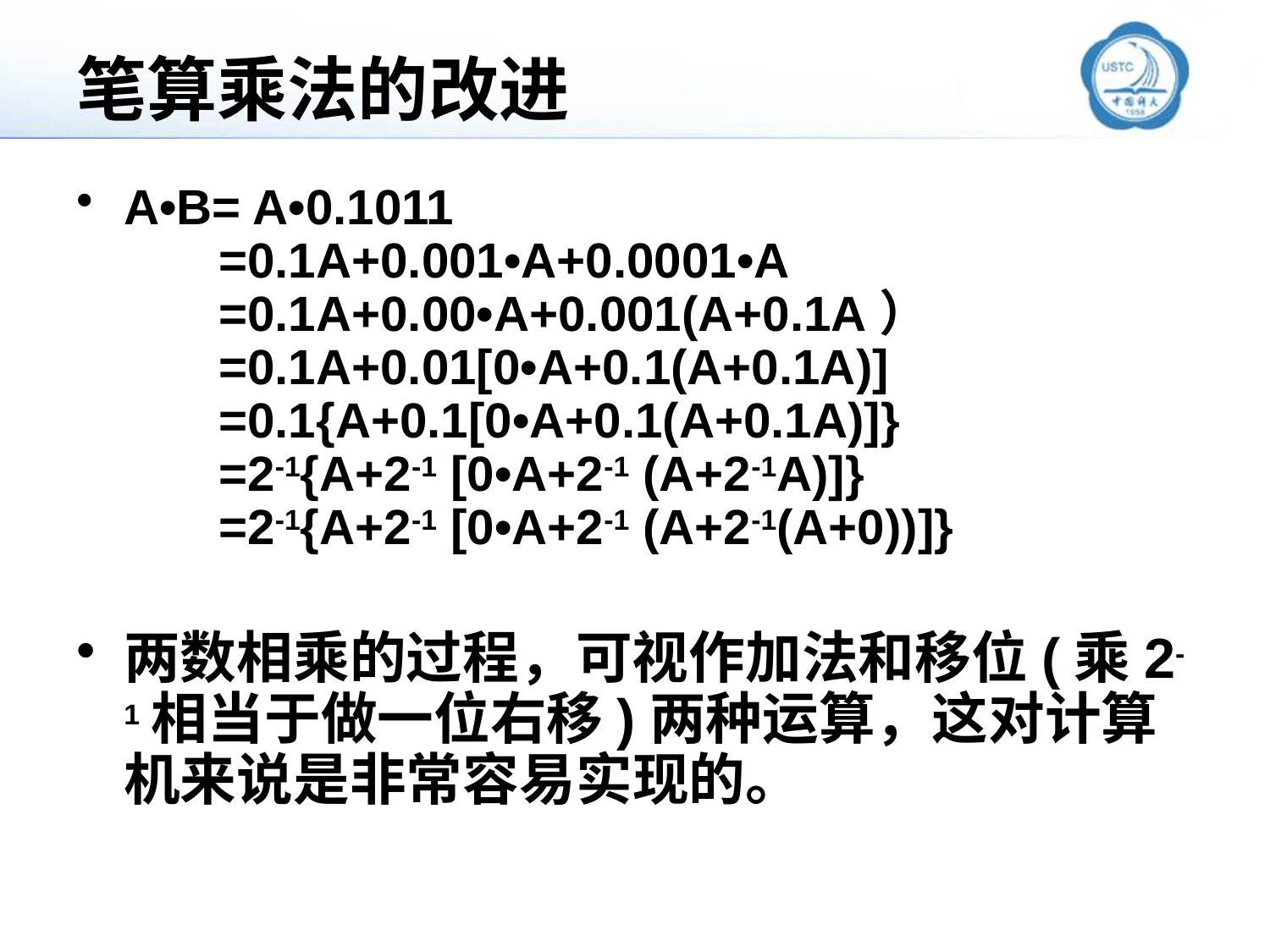

# 笔算乘法的改进
A•B= A•0.1011
　   =0.1A+0.001•A+0.0001•A
　   =0.1A+0.00•A+0.001(A+0.1A）
　   =0.1A+0.01[0•A+0.1(A+0.1A)]
　   =0.1{A+0.1[0•A+0.1(A+0.1A)]}
　   =2-1{A+2-1 [0•A+2-1 (A+2-1A)]}
　   =2-1{A+2-1 [0•A+2-1 (A+2-1(A+0))]}

两数相乘的过程，可视作加法和移位(乘2-1相当于做一位右移)两种运算，这对计算机来说是非常容易实现的。